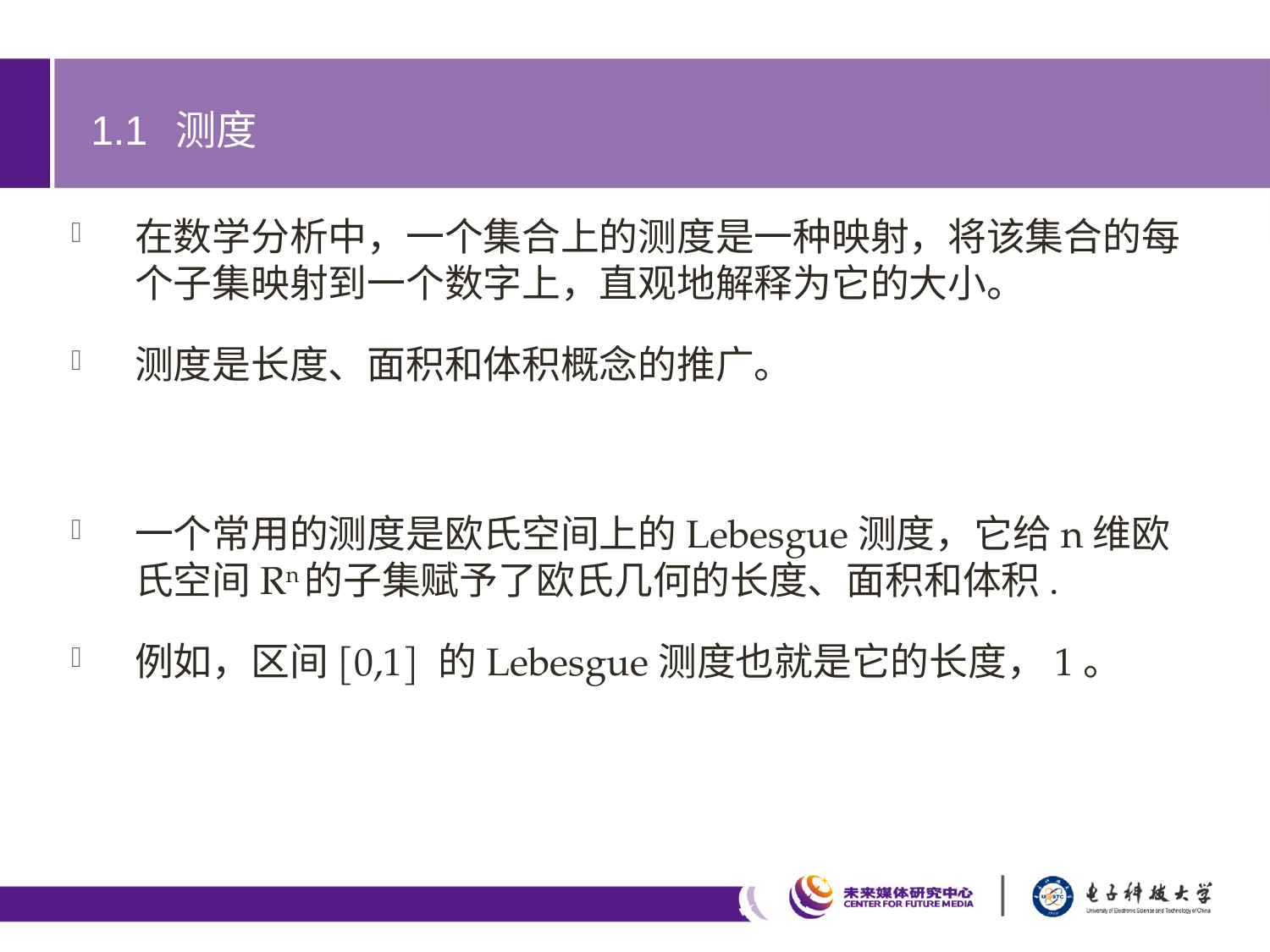

# 1.1 测度
在数学分析中，一个集合上的测度是一种映射，将该集合的每个子集映射到一个数字上，直观地解释为它的大小。
测度是长度、面积和体积概念的推广。
一个常用的测度是欧氏空间上的Lebesgue测度，它给n维欧氏空间Rn的子集赋予了欧氏几何的长度、面积和体积.
例如，区间[0,1] 的Lebesgue测度也就是它的长度，1。